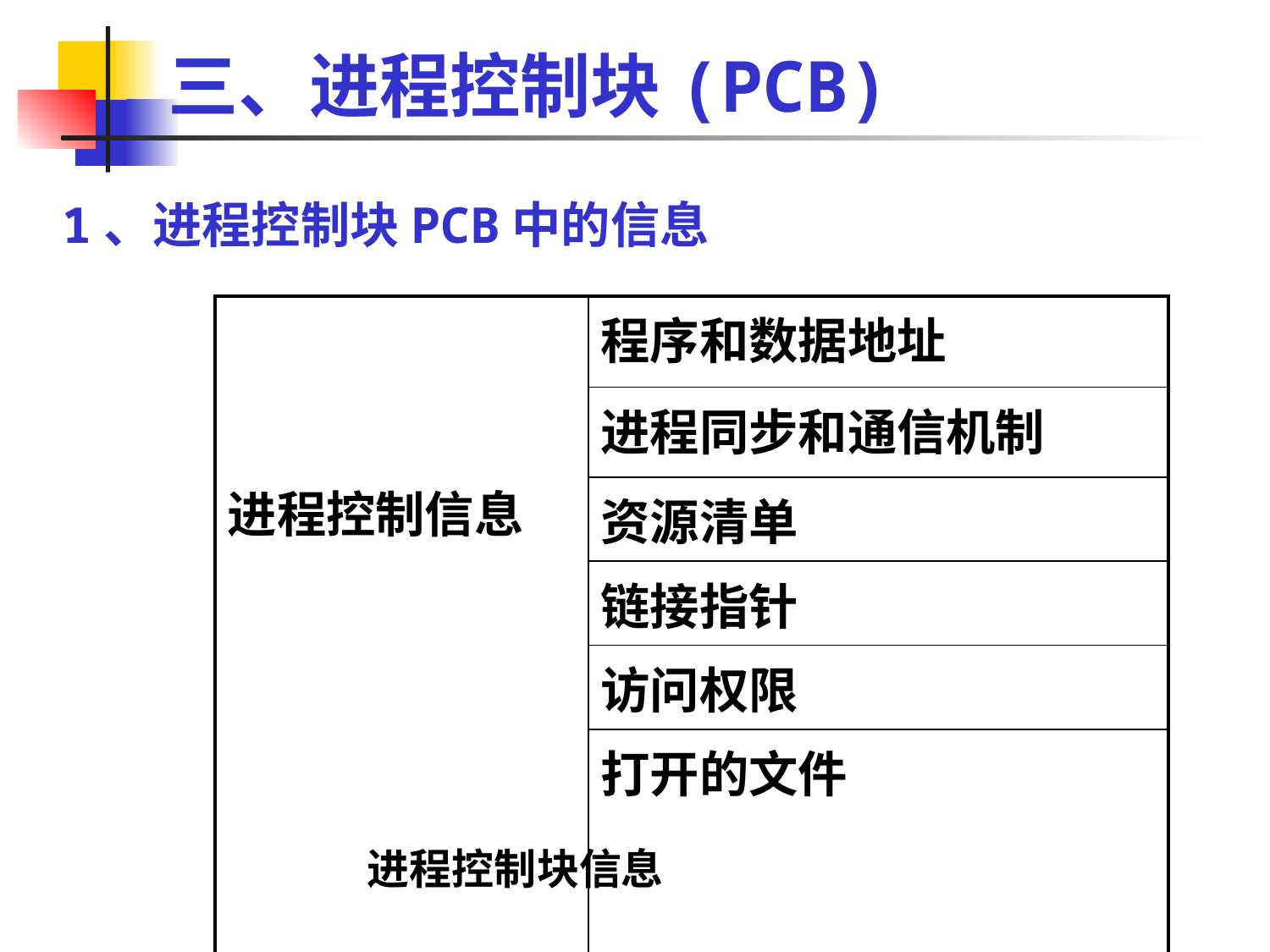

三、进程控制块(PCB)
1、进程控制块PCB中的信息
| 进程控制信息 | 程序和数据地址 |
| --- | --- |
|  | 进程同步和通信机制 |
|  | 资源清单 |
|  | 链接指针 |
|  | 访问权限 |
|  | 打开的文件 |
进程控制块信息